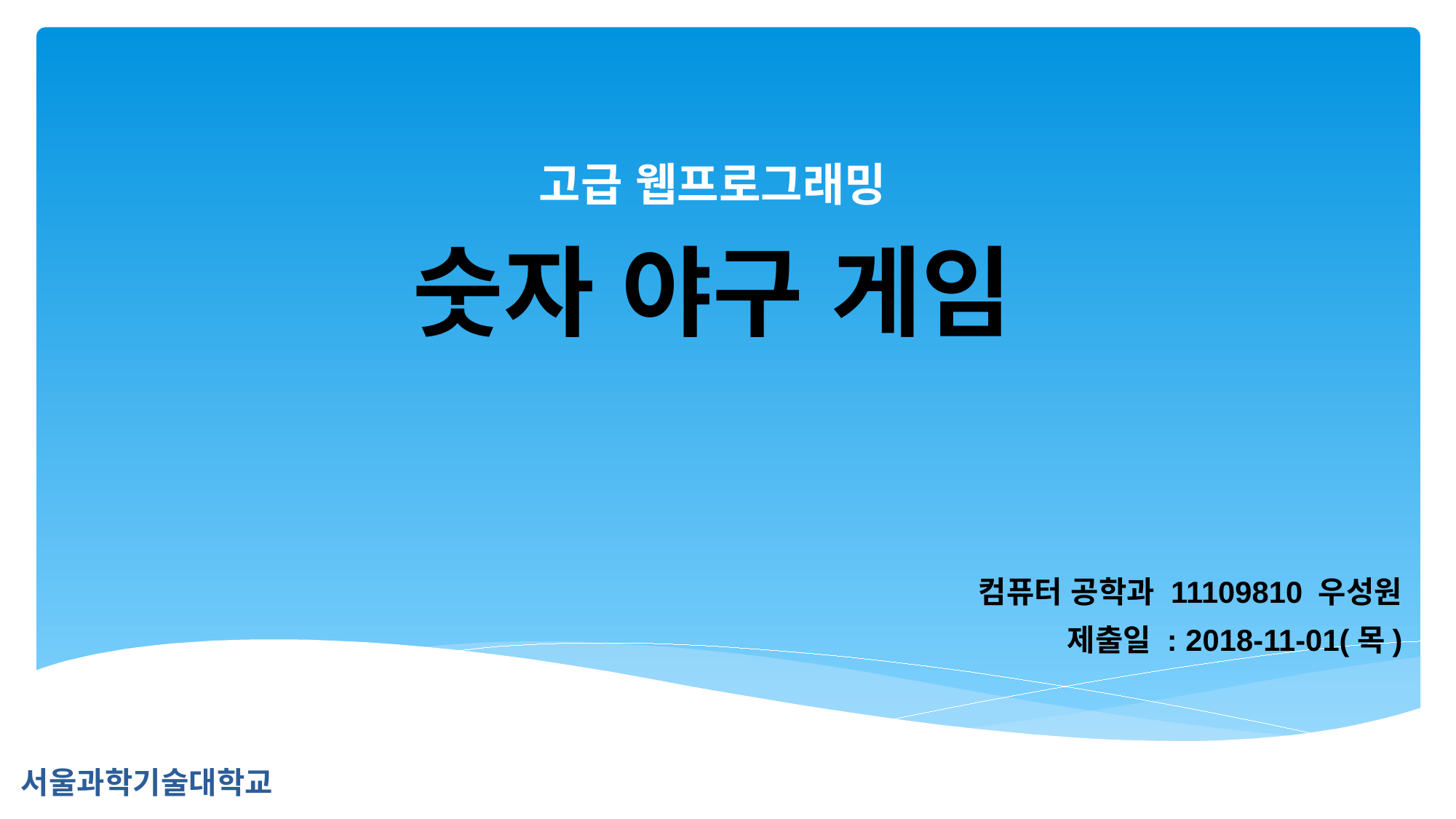

고급 웹프로그래밍
숫자 야구 게임
컴퓨터 공학과 11109810 우성원
제출일 : 2018-11-01(목)

서울과학기술대학교